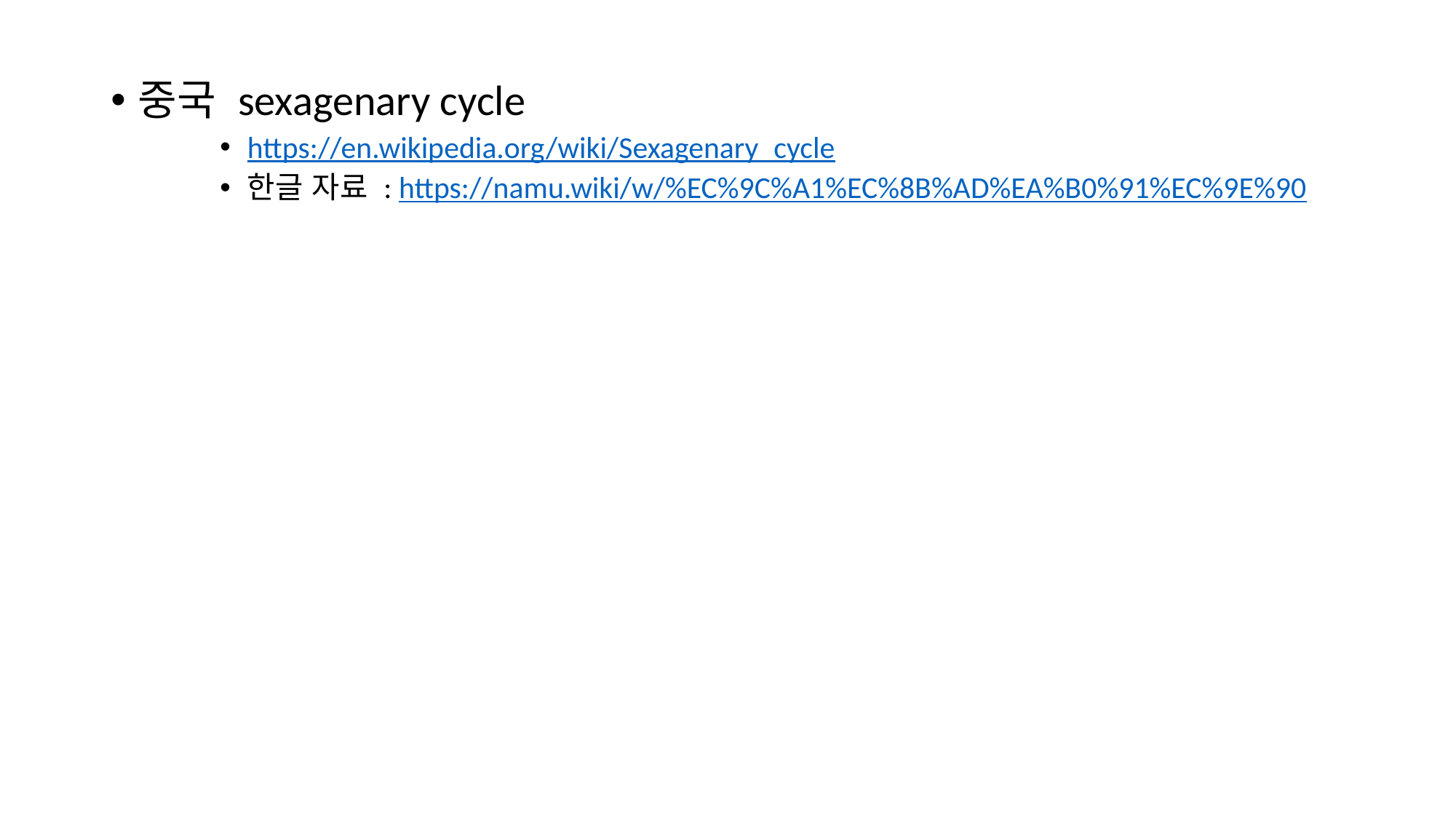

중국 sexagenary cycle
https://en.wikipedia.org/wiki/Sexagenary_cycle
한글 자료 : https://namu.wiki/w/%EC%9C%A1%EC%8B%AD%EA%B0%91%EC%9E%90